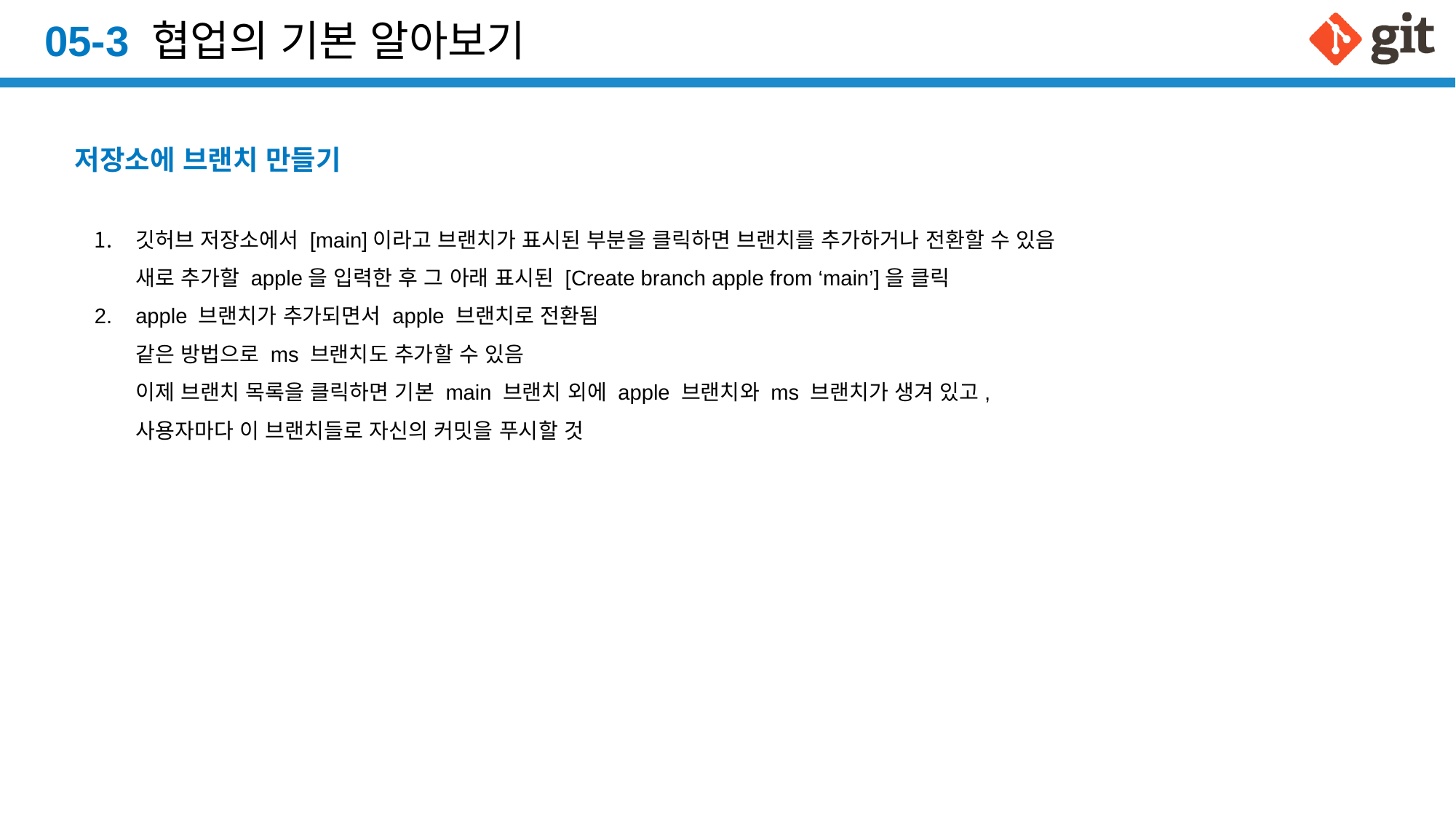

# 05-3 협업의 기본 알아보기
저장소에 브랜치 만들기
깃허브 저장소에서 [main]이라고 브랜치가 표시된 부분을 클릭하면 브랜치를 추가하거나 전환할 수 있음
새로 추가할 apple을 입력한 후 그 아래 표시된 [Create branch apple from ‘main’]을 클릭
apple 브랜치가 추가되면서 apple 브랜치로 전환됨
같은 방법으로 ms 브랜치도 추가할 수 있음
이제 브랜치 목록을 클릭하면 기본 main 브랜치 외에 apple 브랜치와 ms 브랜치가 생겨 있고,
사용자마다 이 브랜치들로 자신의 커밋을 푸시할 것